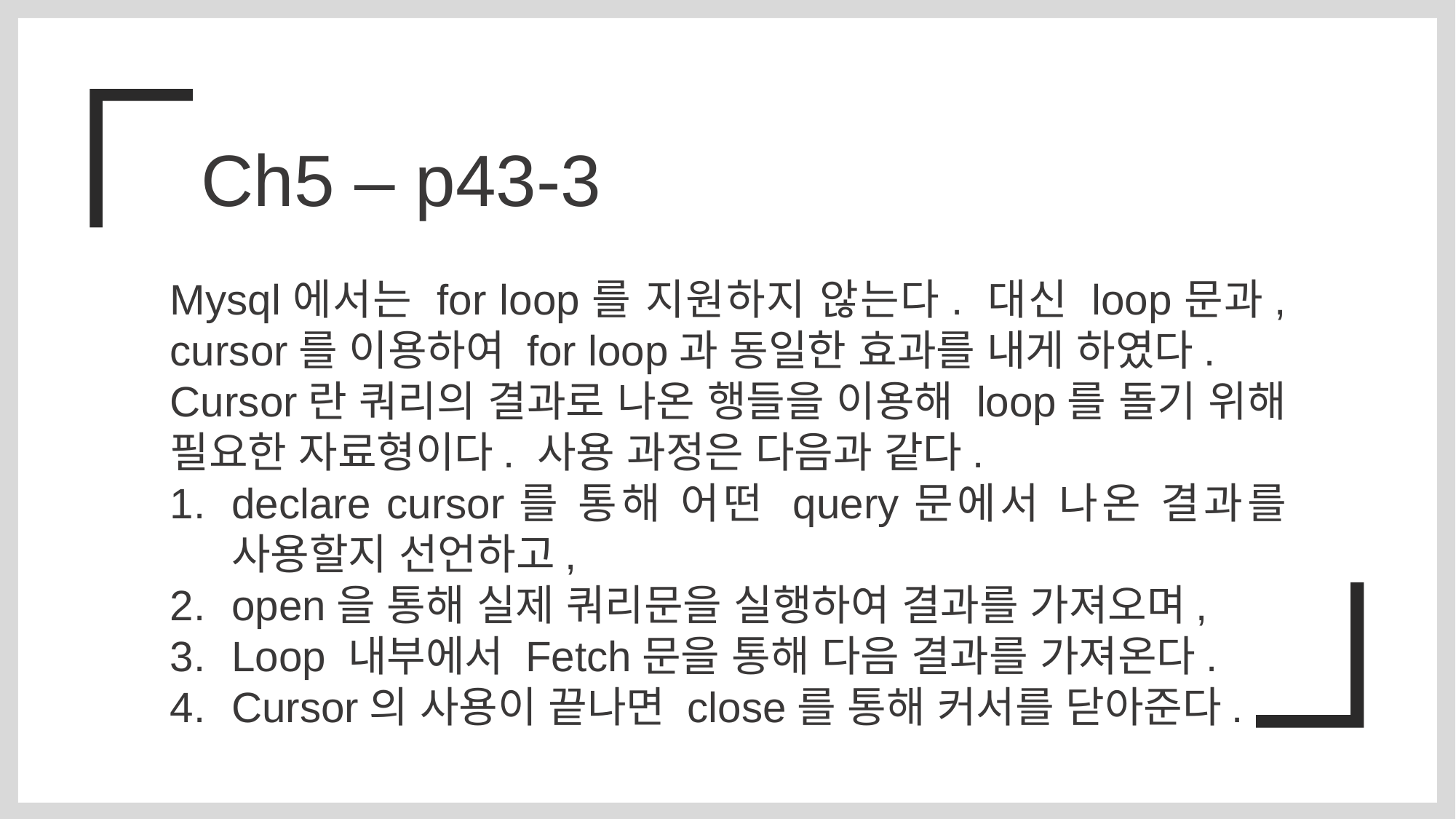

Ch5 – p43-3
Mysql에서는 for loop를 지원하지 않는다. 대신 loop문과, cursor를 이용하여 for loop과 동일한 효과를 내게 하였다.
Cursor란 쿼리의 결과로 나온 행들을 이용해 loop를 돌기 위해 필요한 자료형이다. 사용 과정은 다음과 같다.
declare cursor를 통해 어떤 query문에서 나온 결과를 사용할지 선언하고,
open을 통해 실제 쿼리문을 실행하여 결과를 가져오며,
Loop 내부에서 Fetch문을 통해 다음 결과를 가져온다.
Cursor의 사용이 끝나면 close를 통해 커서를 닫아준다.